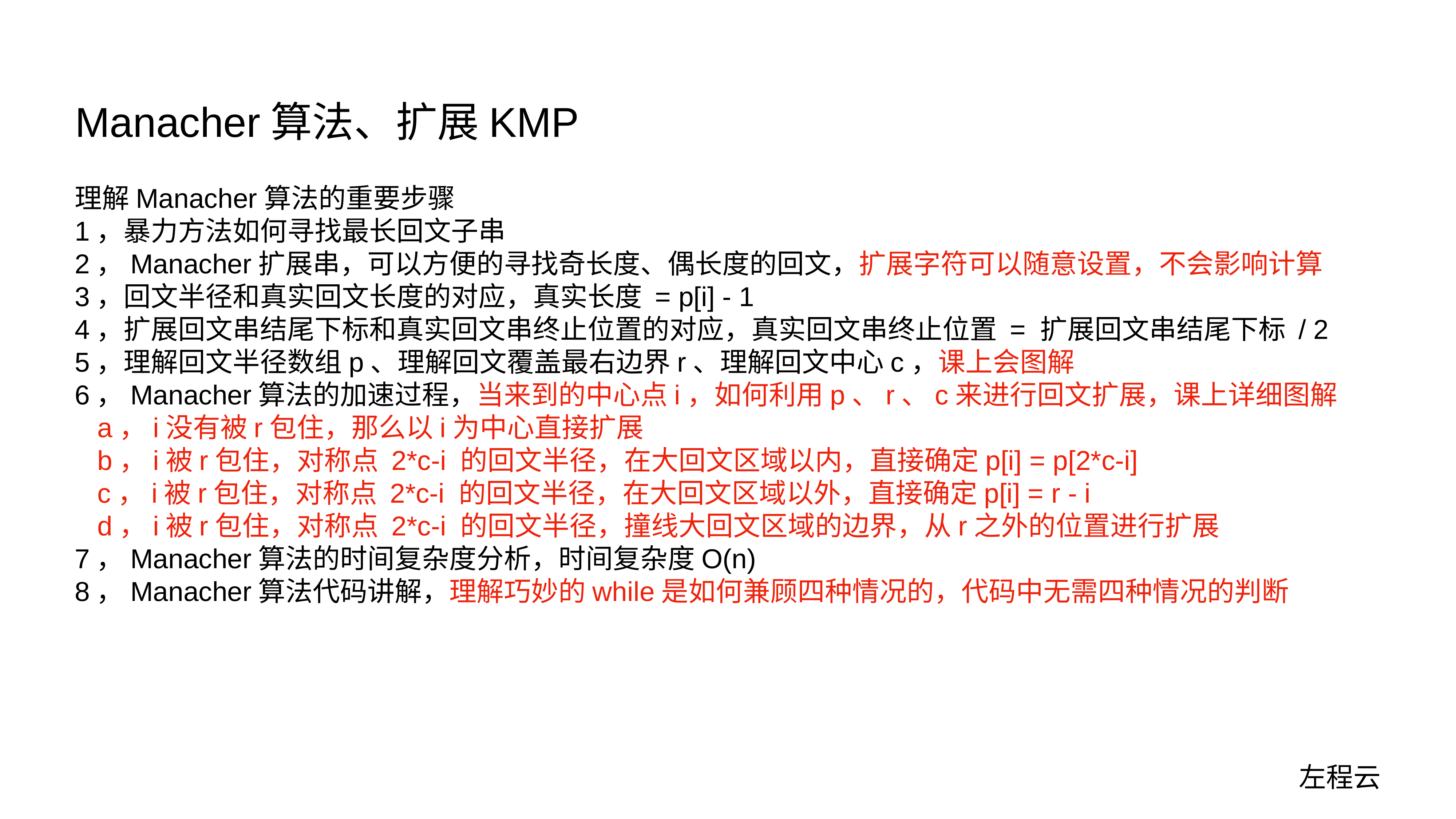

# Manacher算法、扩展KMP
理解Manacher算法的重要步骤
1，暴力方法如何寻找最长回文子串
2，Manacher扩展串，可以方便的寻找奇长度、偶长度的回文，扩展字符可以随意设置，不会影响计算
3，回文半径和真实回文长度的对应，真实长度 = p[i] - 1
4，扩展回文串结尾下标和真实回文串终止位置的对应，真实回文串终止位置 = 扩展回文串结尾下标 / 2
5，理解回文半径数组p、理解回文覆盖最右边界r、理解回文中心c，课上会图解
6，Manacher算法的加速过程，当来到的中心点i，如何利用p、r、c来进行回文扩展，课上详细图解
   a，i没有被r包住，那么以i为中心直接扩展
   b，i被r包住，对称点 2*c-i 的回文半径，在大回文区域以内，直接确定p[i] = p[2*c-i]
   c，i被r包住，对称点 2*c-i 的回文半径，在大回文区域以外，直接确定p[i] = r - i
   d，i被r包住，对称点 2*c-i 的回文半径，撞线大回文区域的边界，从r之外的位置进行扩展
7，Manacher算法的时间复杂度分析，时间复杂度O(n)
8，Manacher算法代码讲解，理解巧妙的while是如何兼顾四种情况的，代码中无需四种情况的判断
左程云